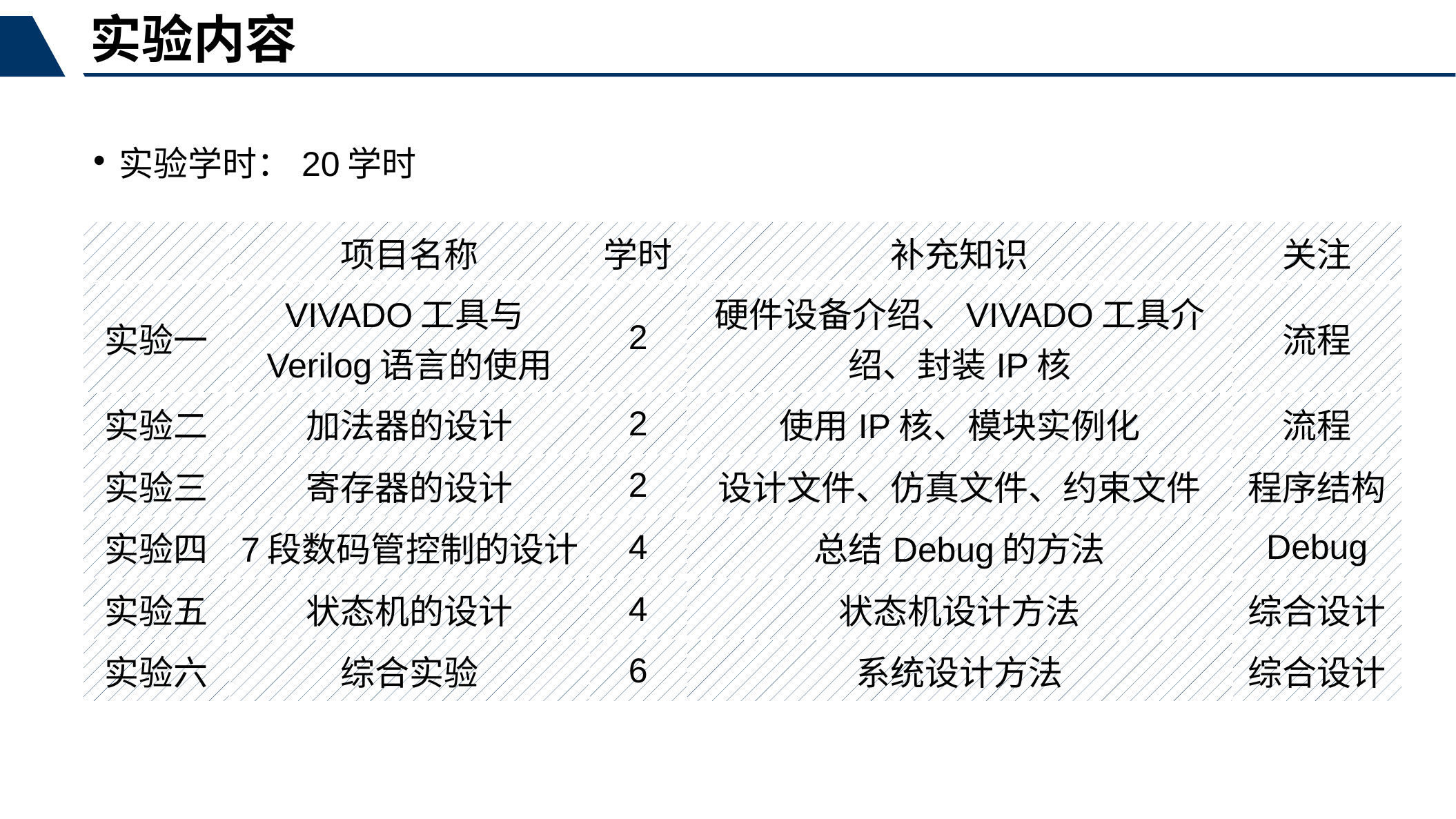

实验内容

实验学时：20学时
|  | 项目名称 | 学时 | 补充知识 | 关注 |
| --- | --- | --- | --- | --- |
| 实验一 | VIVADO工具与Verilog语言的使用 | 2 | 硬件设备介绍、VIVADO工具介绍、封装IP核 | 流程 |
| 实验二 | 加法器的设计 | 2 | 使用IP核、模块实例化 | 流程 |
| 实验三 | 寄存器的设计 | 2 | 设计文件、仿真文件、约束文件 | 程序结构 |
| 实验四 | 7段数码管控制的设计 | 4 | 总结Debug的方法 | Debug |
| 实验五 | 状态机的设计 | 4 | 状态机设计方法 | 综合设计 |
| 实验六 | 综合实验 | 6 | 系统设计方法 | 综合设计 |